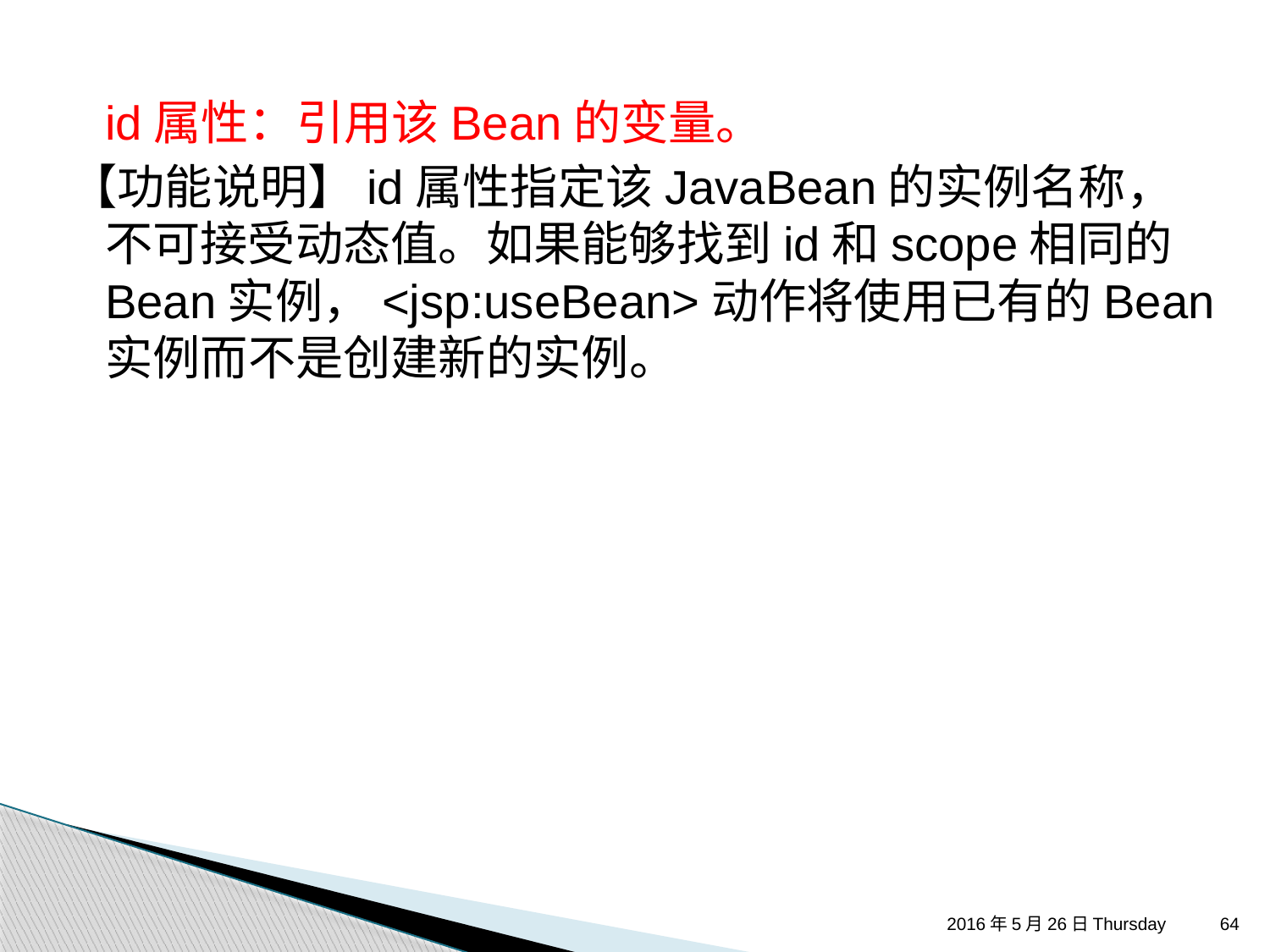

id属性：引用该Bean的变量。
【功能说明】id属性指定该JavaBean的实例名称，不可接受动态值。如果能够找到id和scope相同的Bean实例，<jsp:useBean>动作将使用已有的Bean实例而不是创建新的实例。
2016年5月26日Thursday
64